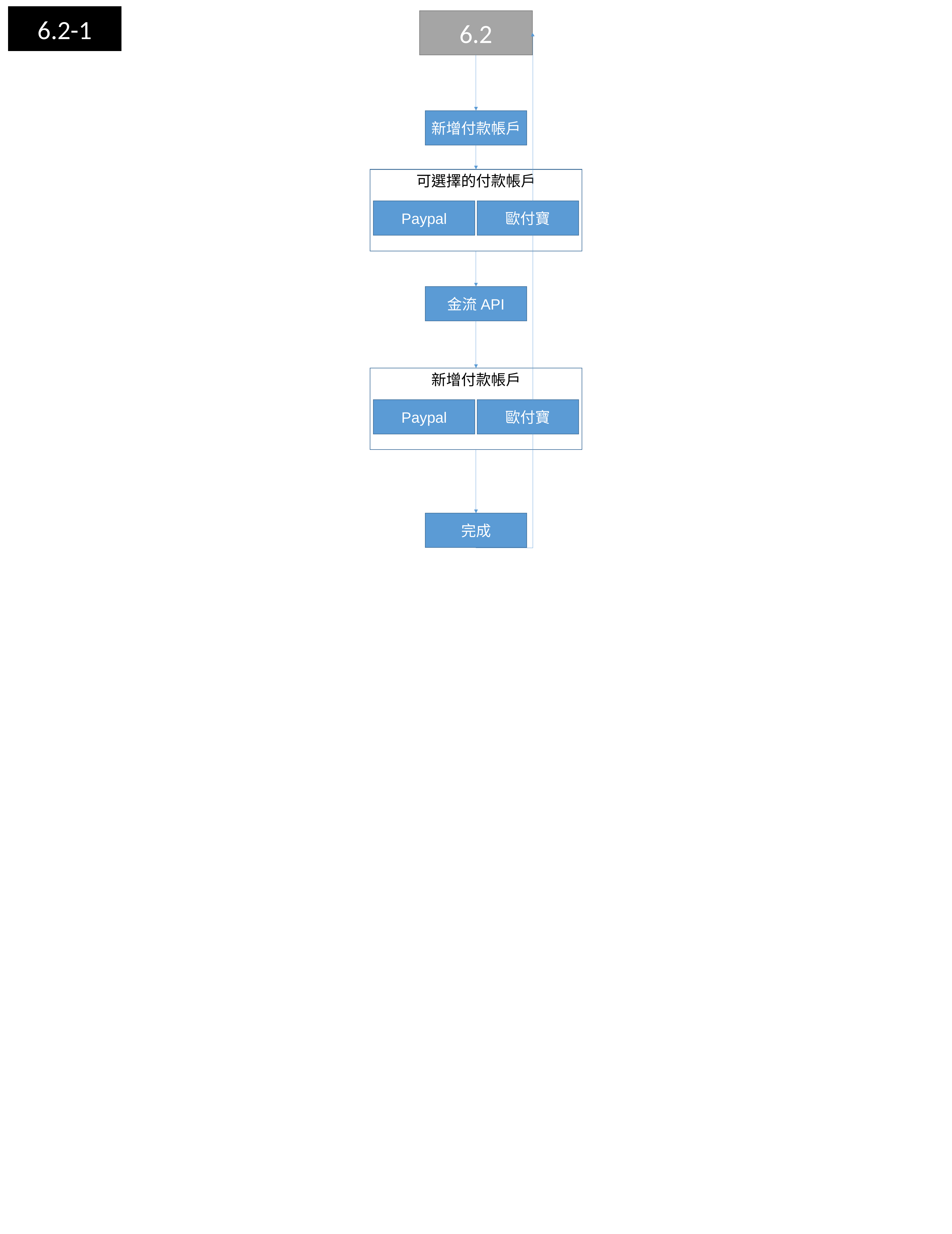

6.2-1
6.2
新增付款帳戶
可選擇的付款帳戶
Paypal
歐付寶
金流API
新增付款帳戶
Paypal
歐付寶
完成